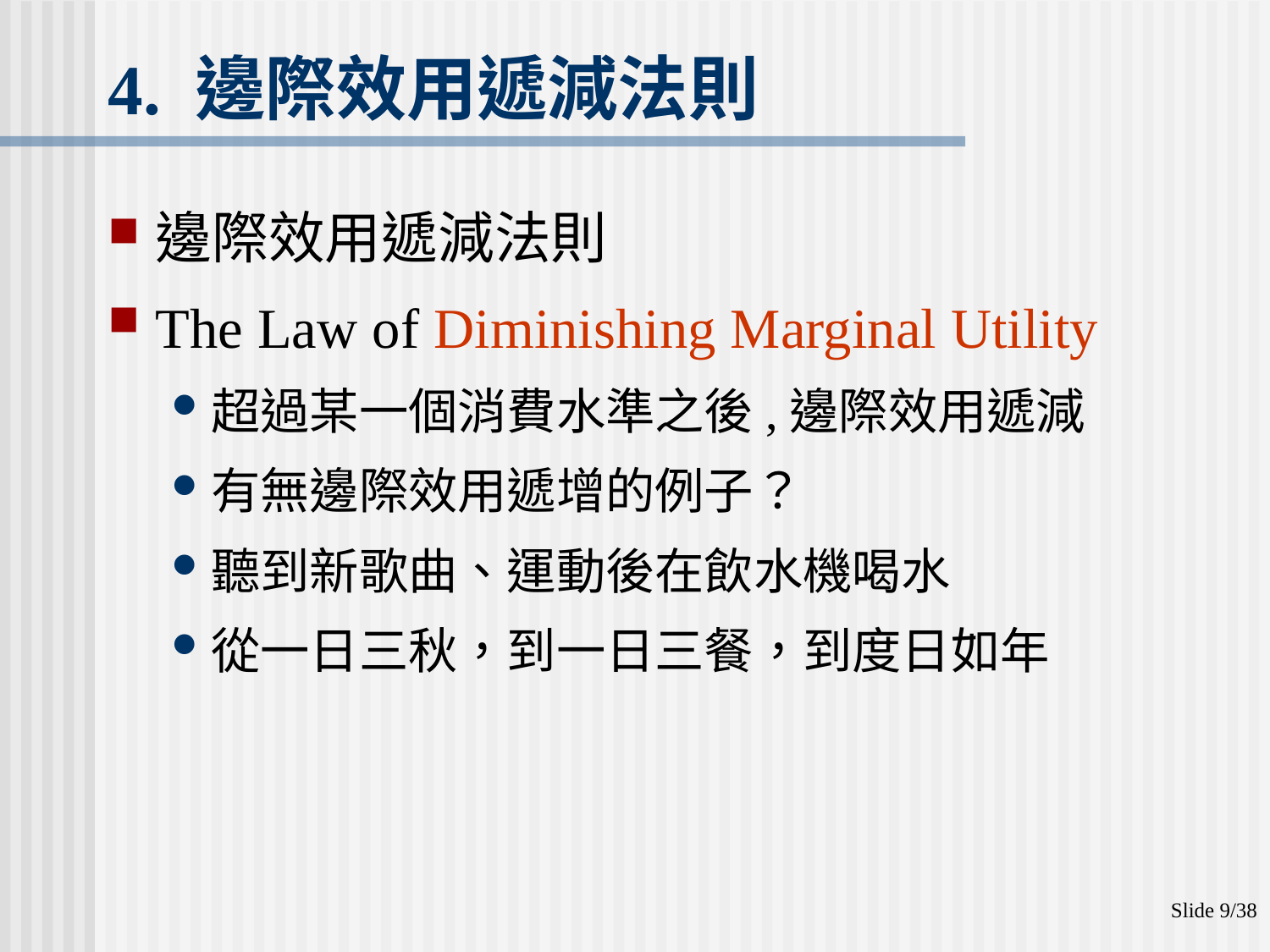

# 4. 邊際效用遞減法則
邊際效用遞減法則
The Law of Diminishing Marginal Utility
超過某一個消費水準之後,邊際效用遞減
有無邊際效用遞增的例子？
聽到新歌曲、運動後在飲水機喝水
從一日三秋，到一日三餐，到度日如年

Slide 9/38